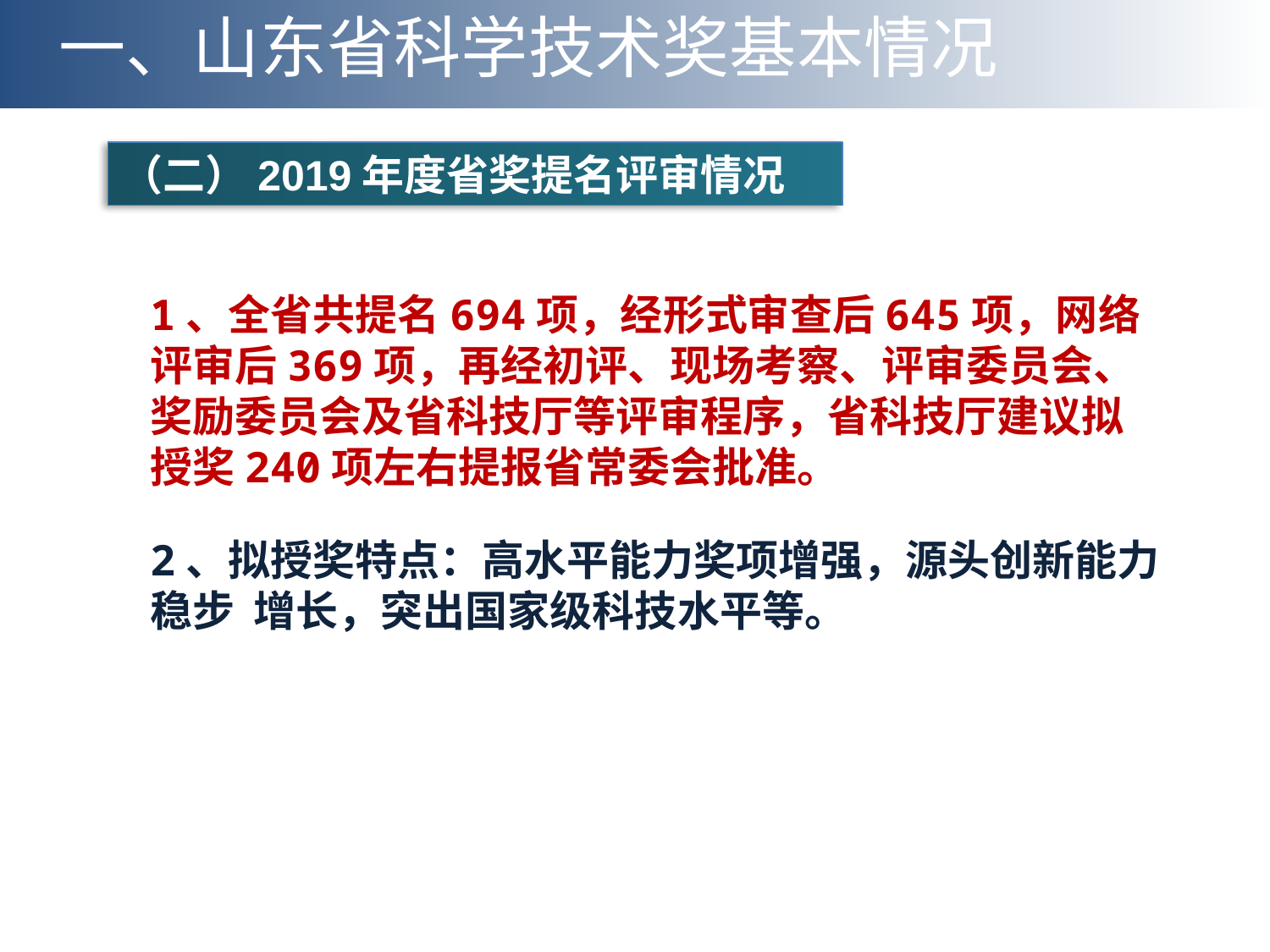

一、山东省科学技术奖基本情况
（二）2019年度省奖提名评审情况
1、全省共提名694项，经形式审查后645项，网络评审后369项，再经初评、现场考察、评审委员会、奖励委员会及省科技厅等评审程序，省科技厅建议拟授奖240项左右提报省常委会批准。
2、拟授奖特点：高水平能力奖项增强，源头创新能力稳步  增长，突出国家级科技水平等。